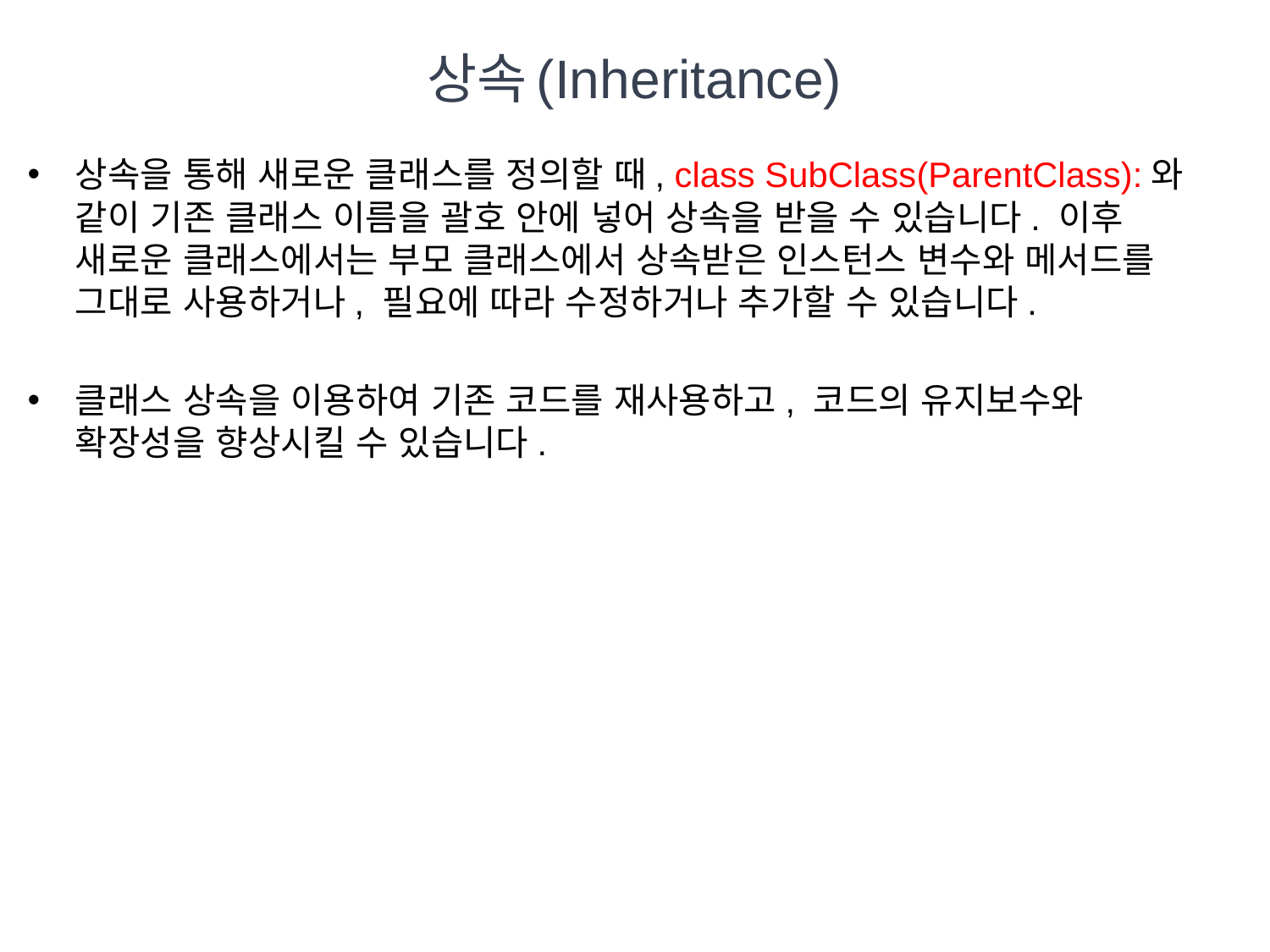

# 상속(Inheritance)
상속을 통해 새로운 클래스를 정의할 때, class SubClass(ParentClass):와 같이 기존 클래스 이름을 괄호 안에 넣어 상속을 받을 수 있습니다. 이후 새로운 클래스에서는 부모 클래스에서 상속받은 인스턴스 변수와 메서드를 그대로 사용하거나, 필요에 따라 수정하거나 추가할 수 있습니다.

클래스 상속을 이용하여 기존 코드를 재사용하고, 코드의 유지보수와 확장성을 향상시킬 수 있습니다.